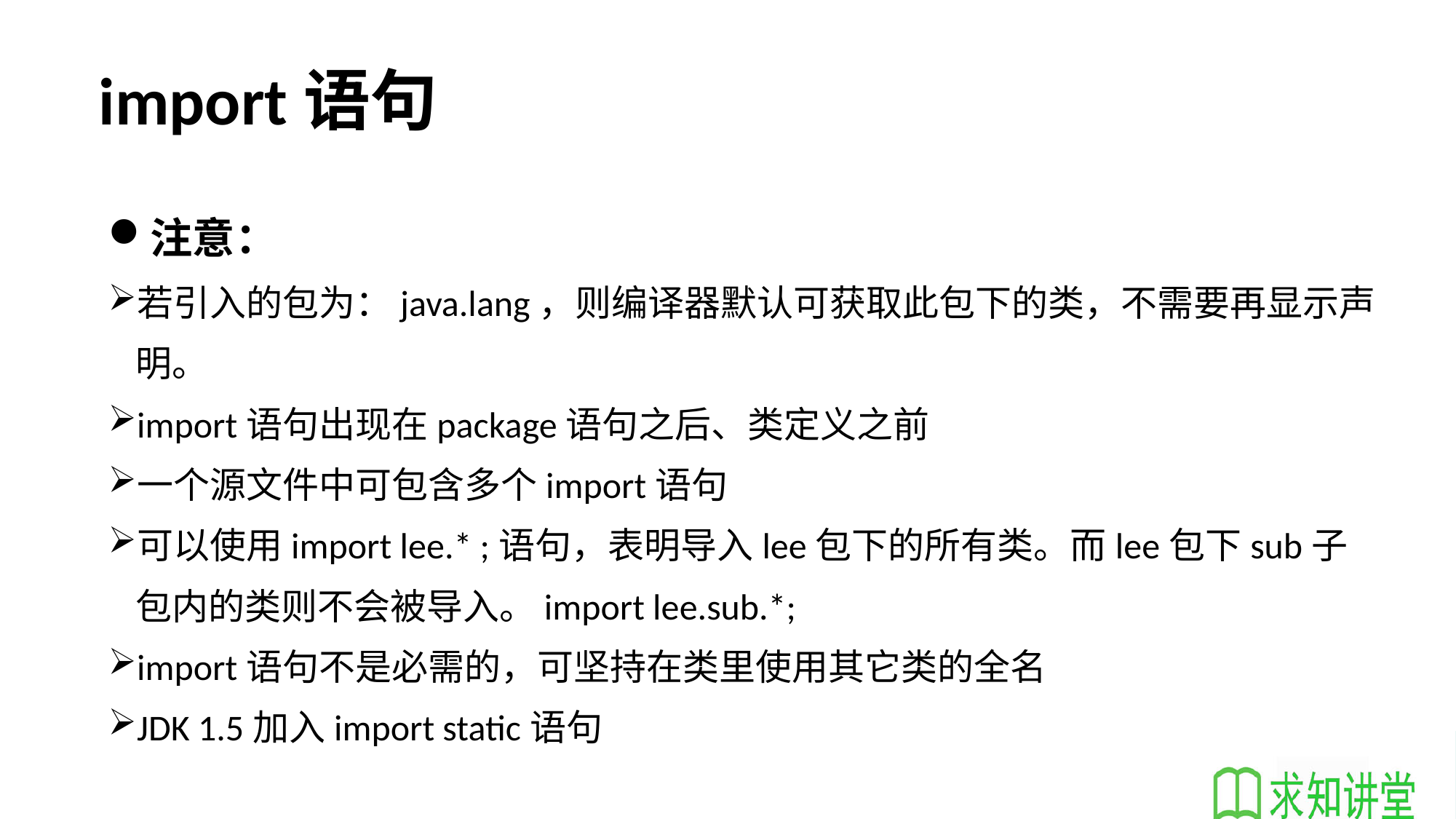

# import语句
注意：
若引入的包为：java.lang，则编译器默认可获取此包下的类，不需要再显示声明。
import语句出现在package语句之后、类定义之前
一个源文件中可包含多个import语句
可以使用import lee.* ;语句，表明导入lee包下的所有类。而lee包下sub子包内的类则不会被导入。import lee.sub.*;
import语句不是必需的，可坚持在类里使用其它类的全名
JDK 1.5加入import static语句